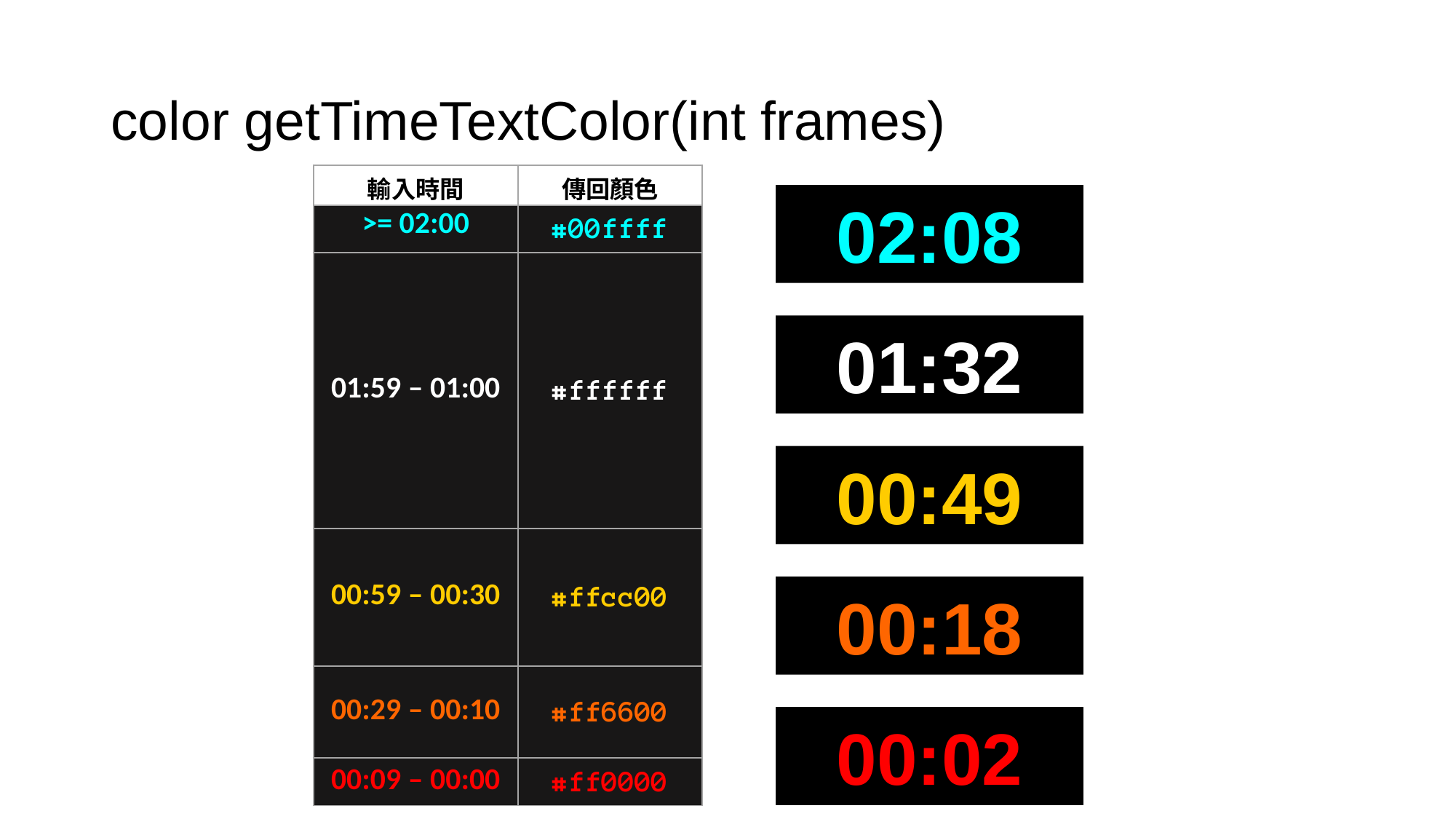

# color getTimeTextColor(int frames)
| 輸入時間 | 傳回顏色 |
| --- | --- |
| >= 02:00 | #00ffff |
| 01:59 – 01:00 | #ffffff |
| 00:59 – 00:30 | #ffcc00 |
| 00:29 – 00:10 | #ff6600 |
| 00:09 – 00:00 | #ff0000 |
02:08
01:32
00:49
00:18
00:02